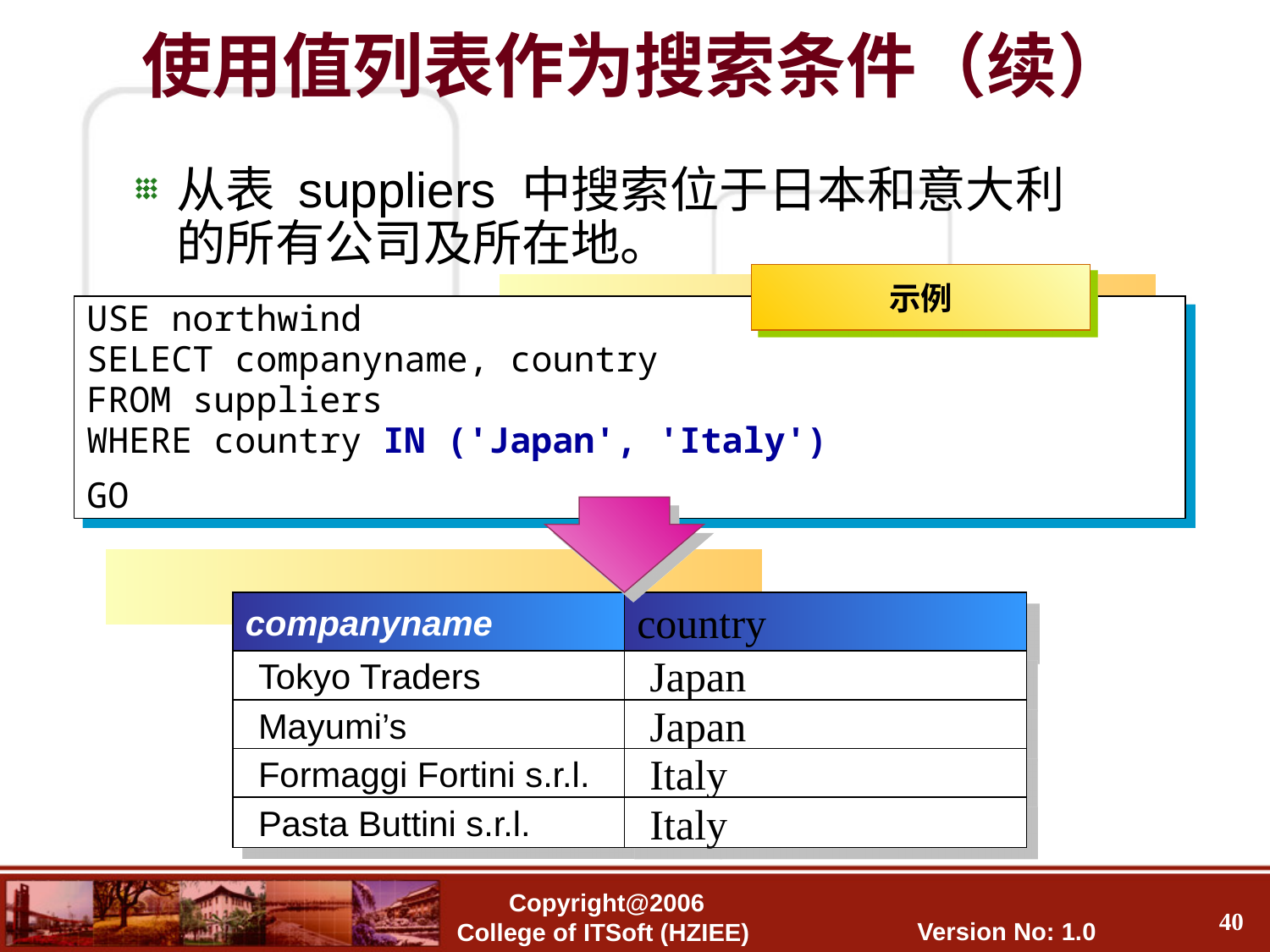

使用值列表作为搜索条件（续）
从表 suppliers 中搜索位于日本和意大利的所有公司及所在地。
示例

USE northwind
SELECT companyname, country
FROM suppliers
WHERE country IN ('Japan', 'Italy')
GO

companyname
country
Tokyo Traders
Japan
Mayumi’s
Japan
Formaggi Fortini s.r.l.
Italy
Pasta Buttini s.r.l.
Italy